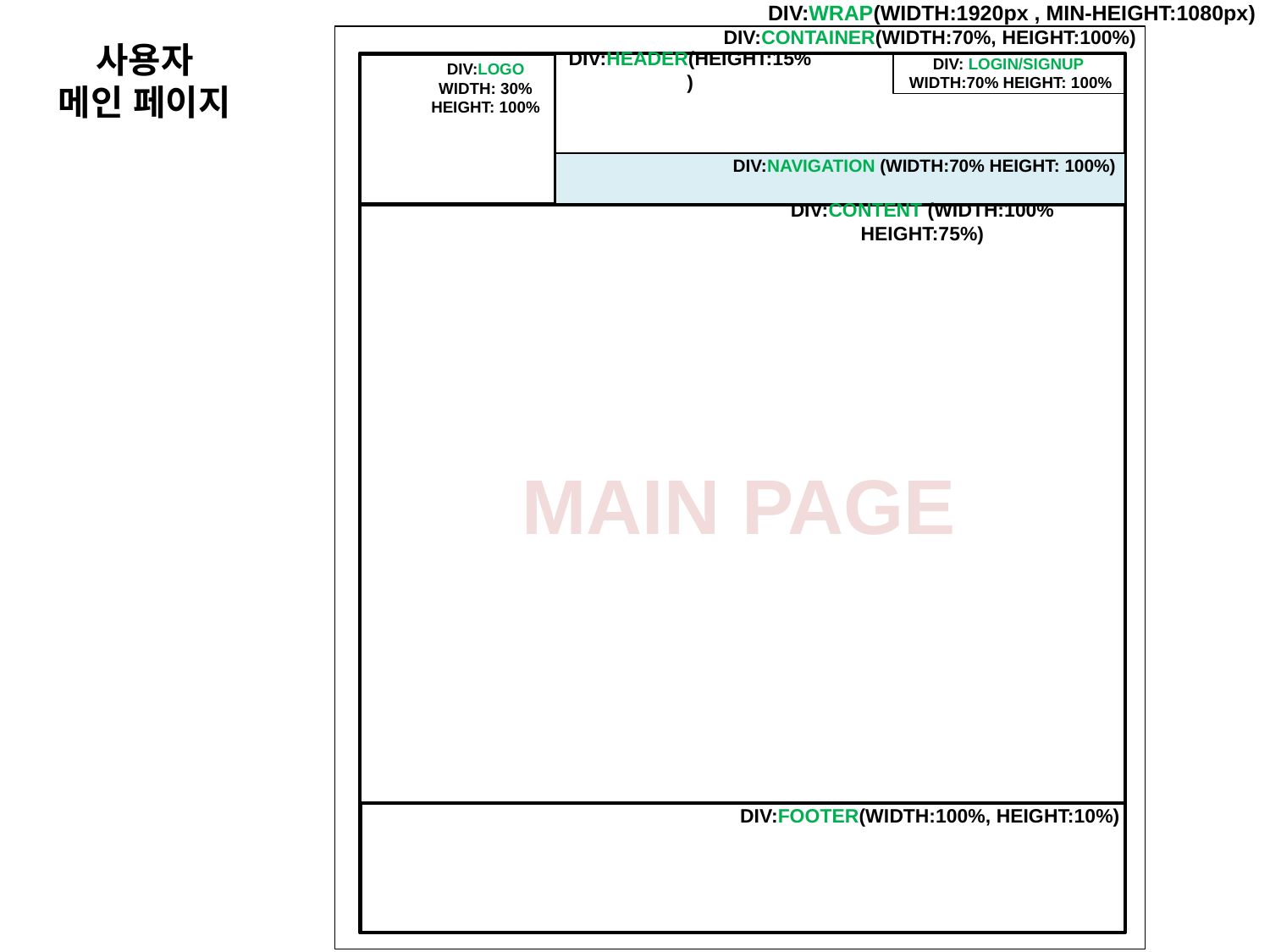

DIV:WRAP(WIDTH:1920px , MIN-HEIGHT:1080px)
DIV:CONTAINER(WIDTH:70%, HEIGHT:100%)

사용자
메인 페이지
DIV: LOGIN/SIGNUP
WIDTH:70% HEIGHT: 100%

DIV:LOGO
WIDTH: 30%
HEIGHT: 100%
DIV:HEADER(HEIGHT:15%)
DIV:NAVIGATION (WIDTH:70% HEIGHT: 100%)

DIV:CONTENT (WIDTH:100% HEIGHT:75%)
MAIN PAGE

DIV:FOOTER(WIDTH:100%, HEIGHT:10%)